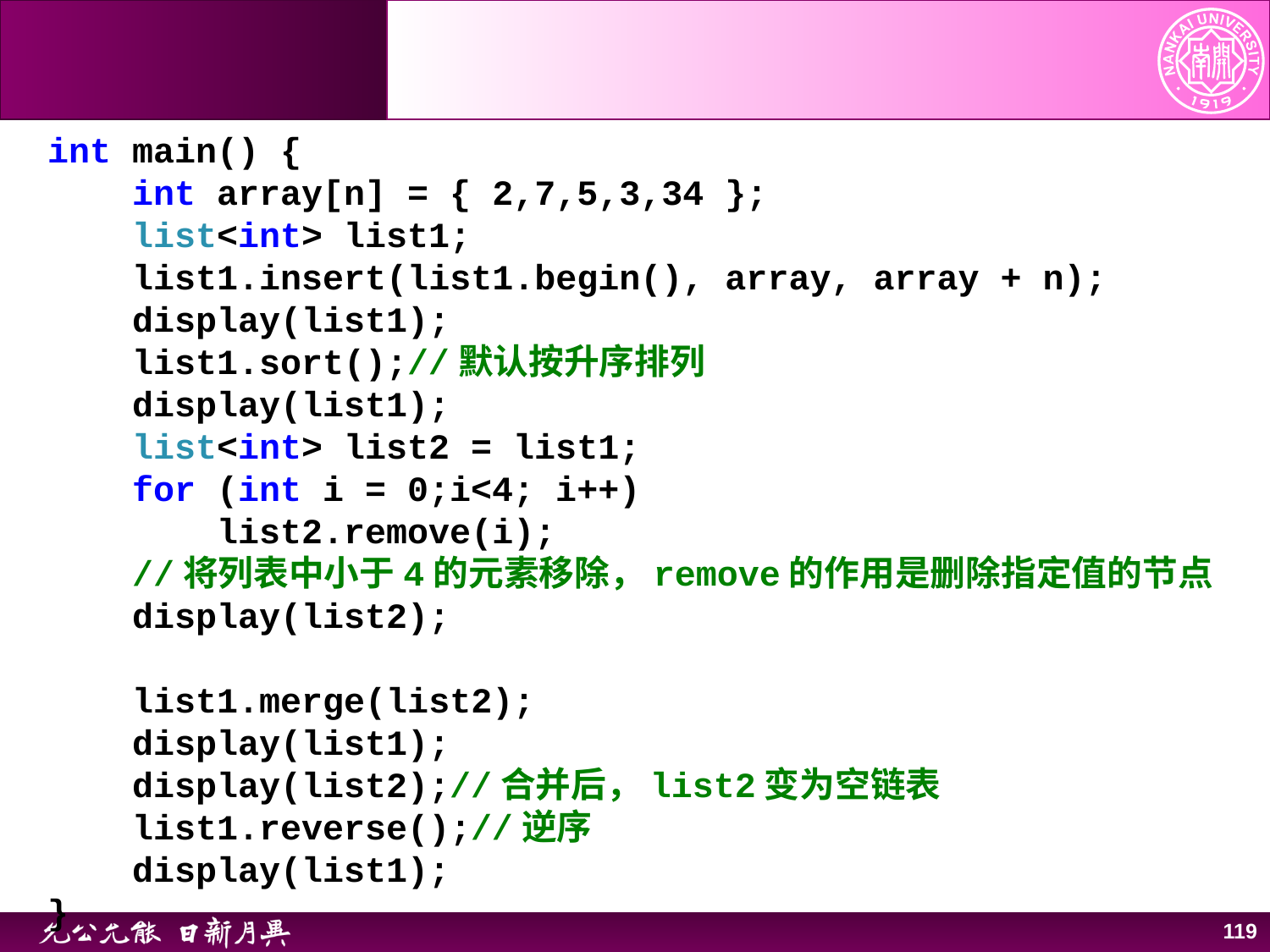

int main() {
    int array[n] = { 2,7,5,3,34 };
    list<int> list1;
    list1.insert(list1.begin(), array, array + n);
    display(list1);
    list1.sort();//默认按升序排列
    display(list1);
    list<int> list2 = list1;
    for (int i = 0;i<4; i++)
        list2.remove(i);
    //将列表中小于4的元素移除，remove的作用是删除指定值的节点
    display(list2);

    list1.merge(list2);
    display(list1);
    display(list2);//合并后，list2变为空链表
    list1.reverse();//逆序
    display(list1);
}
119